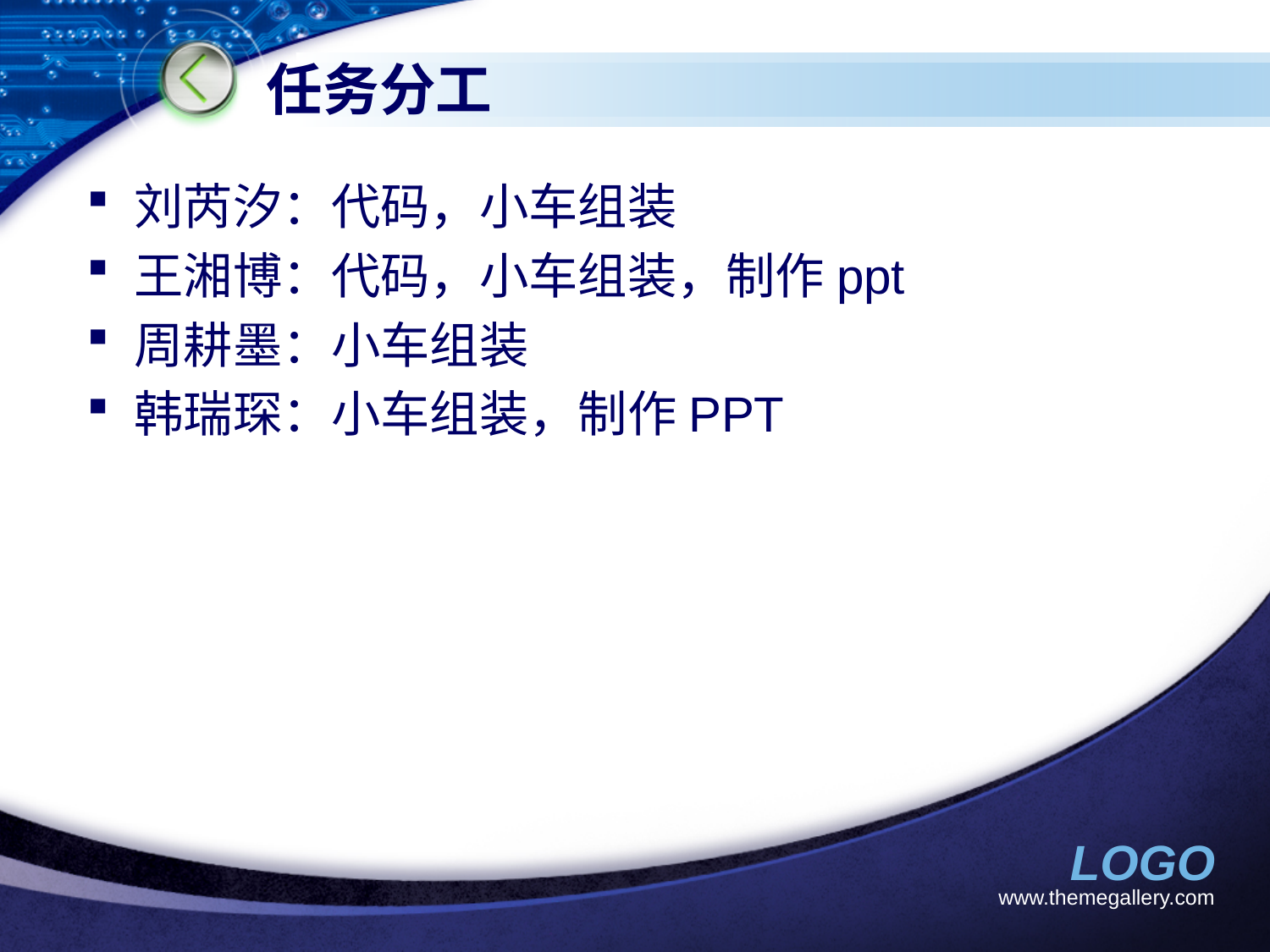

# 任务分工
刘芮汐：代码，小车组装
王湘博：代码，小车组装，制作ppt
周耕墨：小车组装
韩瑞琛：小车组装，制作PPT
www.themegallery.com